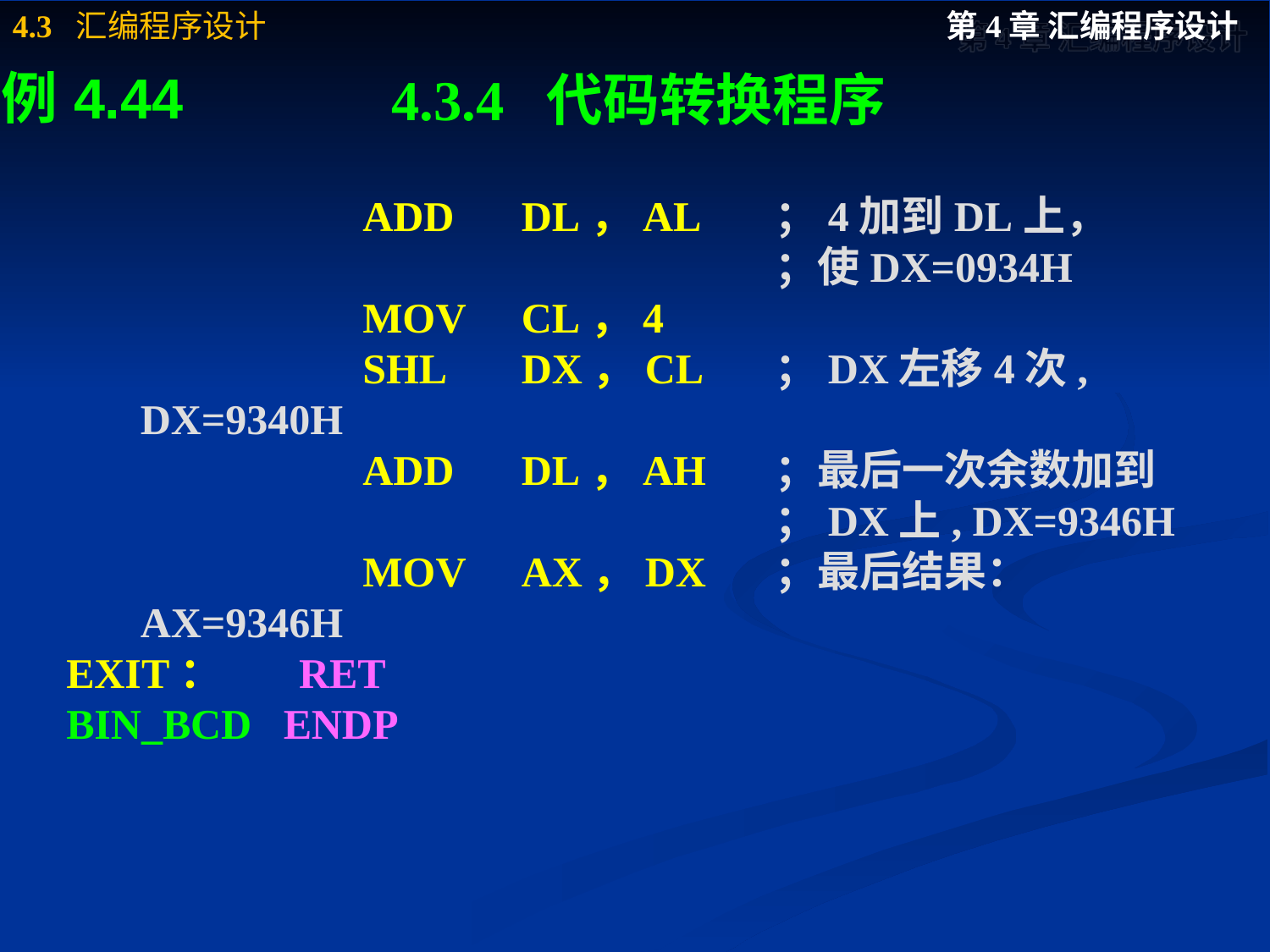

# 4.3.4  代码转换程序
例4.44
		         ADD	DL，AL	；4加到DL上，
						；使DX=0934H
		         MOV	CL，4
		         SHL	DX，CL  	；DX左移4次, DX=9340H
		         ADD	DL，AH	；最后一次余数加到
						；DX上, DX=9346H
		         MOV	AX，DX     	；最后结果：AX=9346H
EXIT：       RET
BIN_BCD   ENDP